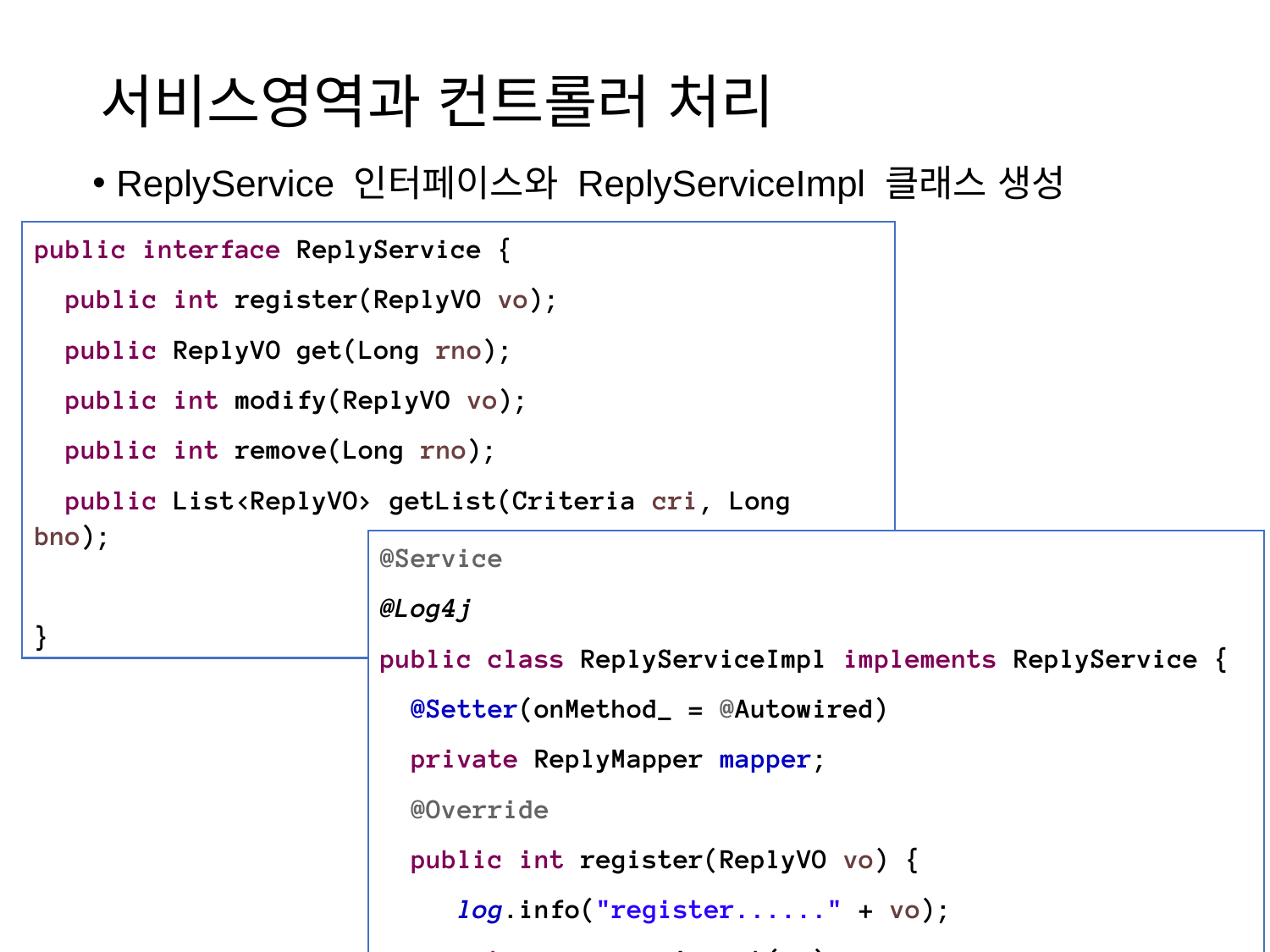

# 서비스영역과 컨트롤러 처리
ReplyService 인터페이스와 ReplyServiceImpl 클래스 생성
public interface ReplyService {
  public int register(ReplyVO vo);
  public ReplyVO get(Long rno);
  public int modify(ReplyVO vo);
  public int remove(Long rno);
  public List<ReplyVO> getList(Criteria cri, Long bno);

}
@Service
@Log4j
public class ReplyServiceImpl implements ReplyService {
  @Setter(onMethod_ = @Autowired)
  private ReplyMapper mapper;
  @Override
  public int register(ReplyVO vo) {
     log.info("register......" + vo);
     return mapper.insert(vo);
  }